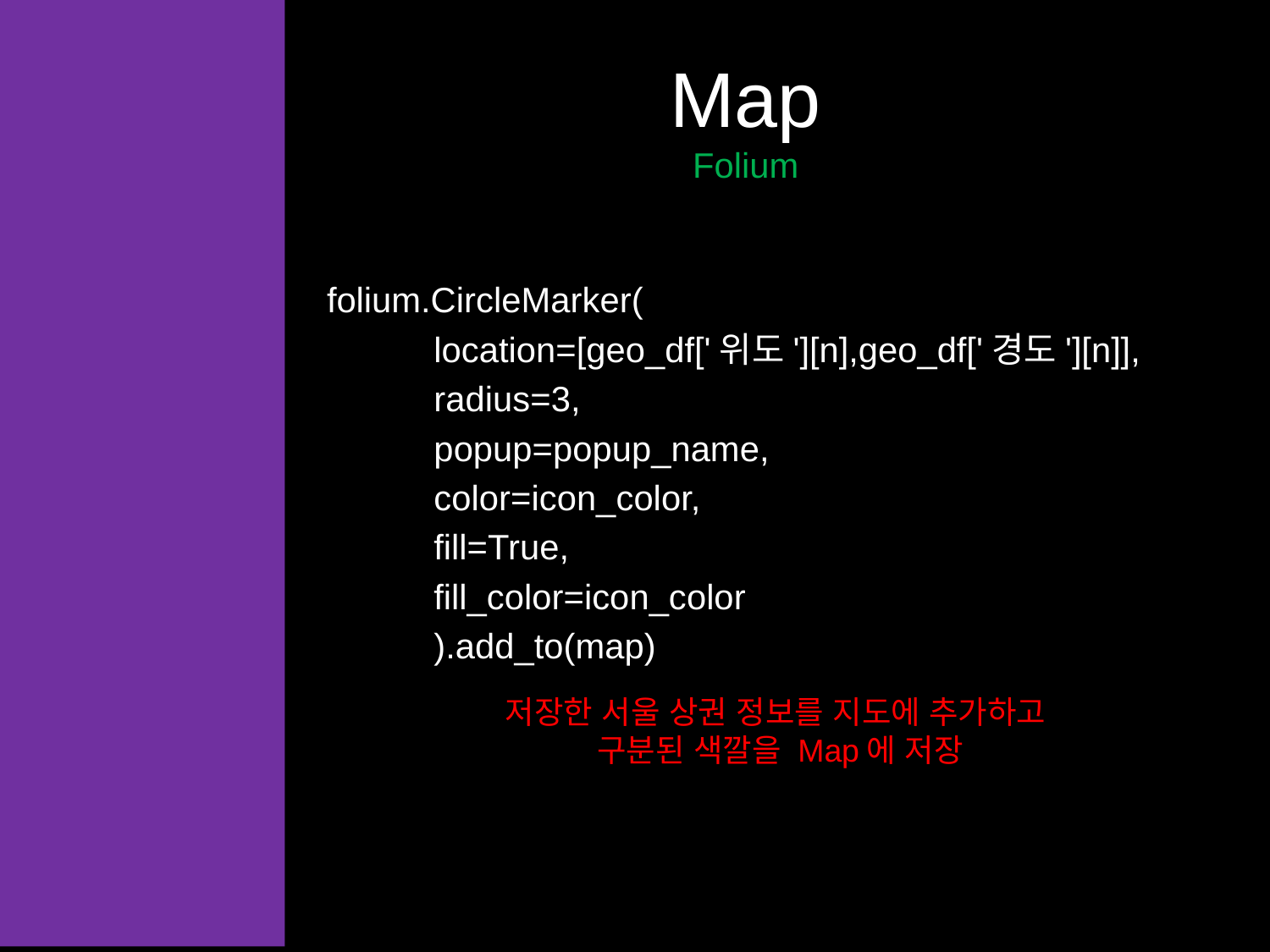

# Map Folium

   folium.CircleMarker(
              location=[geo_df['위도'][n],geo_df['경도'][n]],
              radius=3,
              popup=popup_name,
              color=icon_color,
              fill=True,
              fill_color=icon_color
              ).add_to(map)
저장한 서울 상권 정보를 지도에 추가하고
구분된 색깔을 Map에 저장